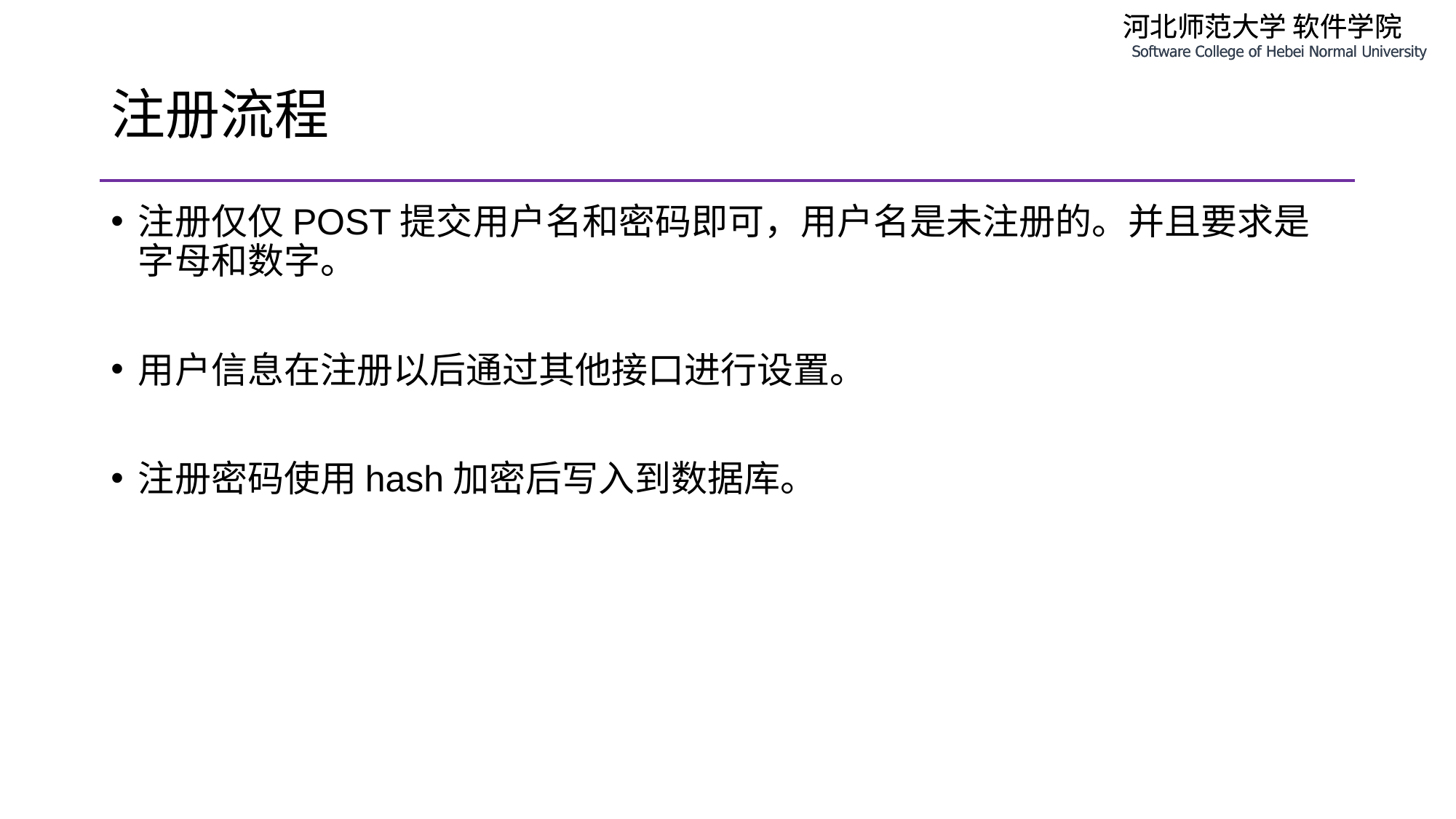

# 注册流程
注册仅仅POST提交用户名和密码即可，用户名是未注册的。并且要求是字母和数字。

用户信息在注册以后通过其他接口进行设置。

注册密码使用hash加密后写入到数据库。